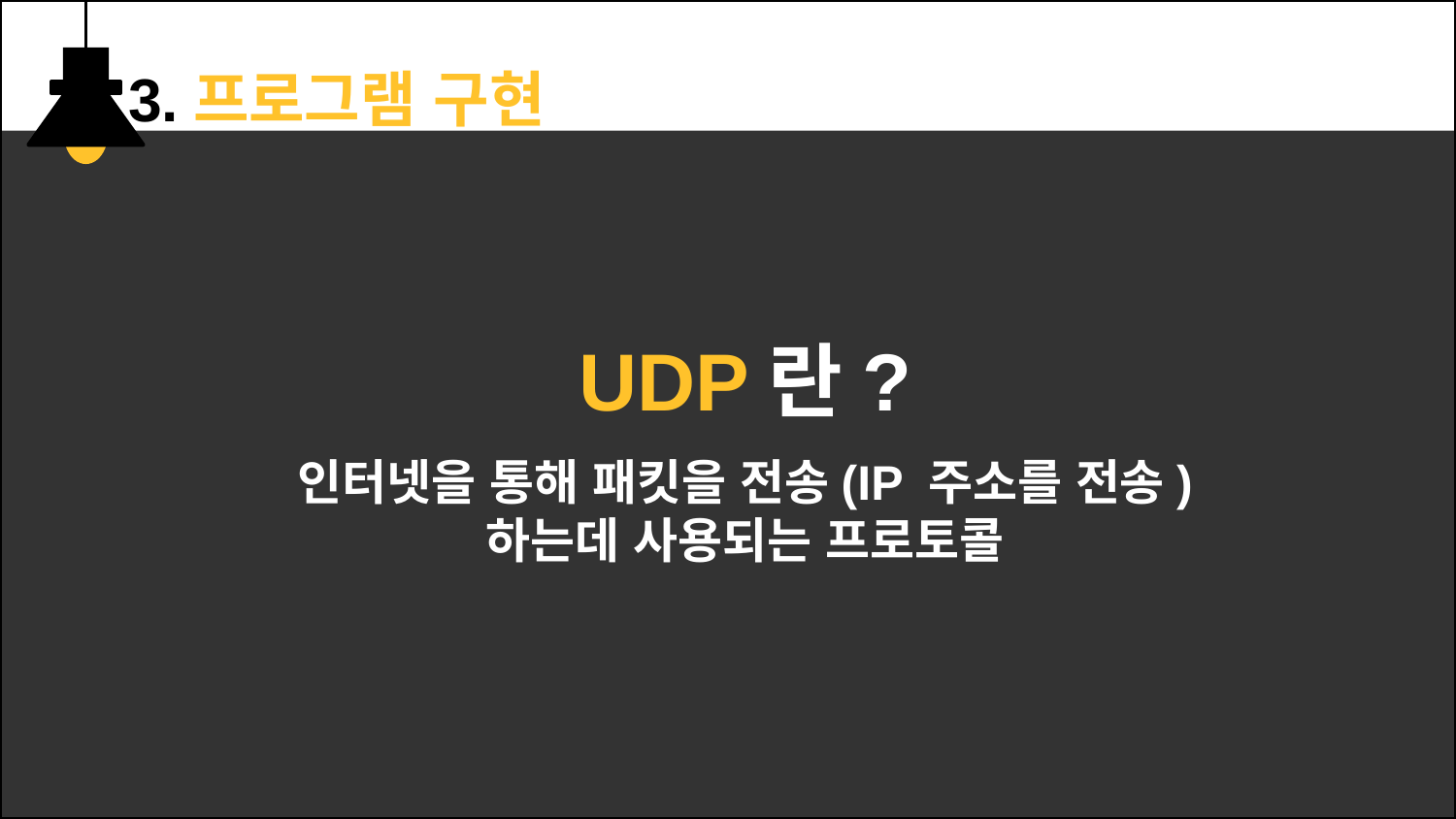

3.프로그램 구현

UDP란?

인터넷을 통해 패킷을 전송(IP 주소를 전송)
하는데 사용되는 프로토콜